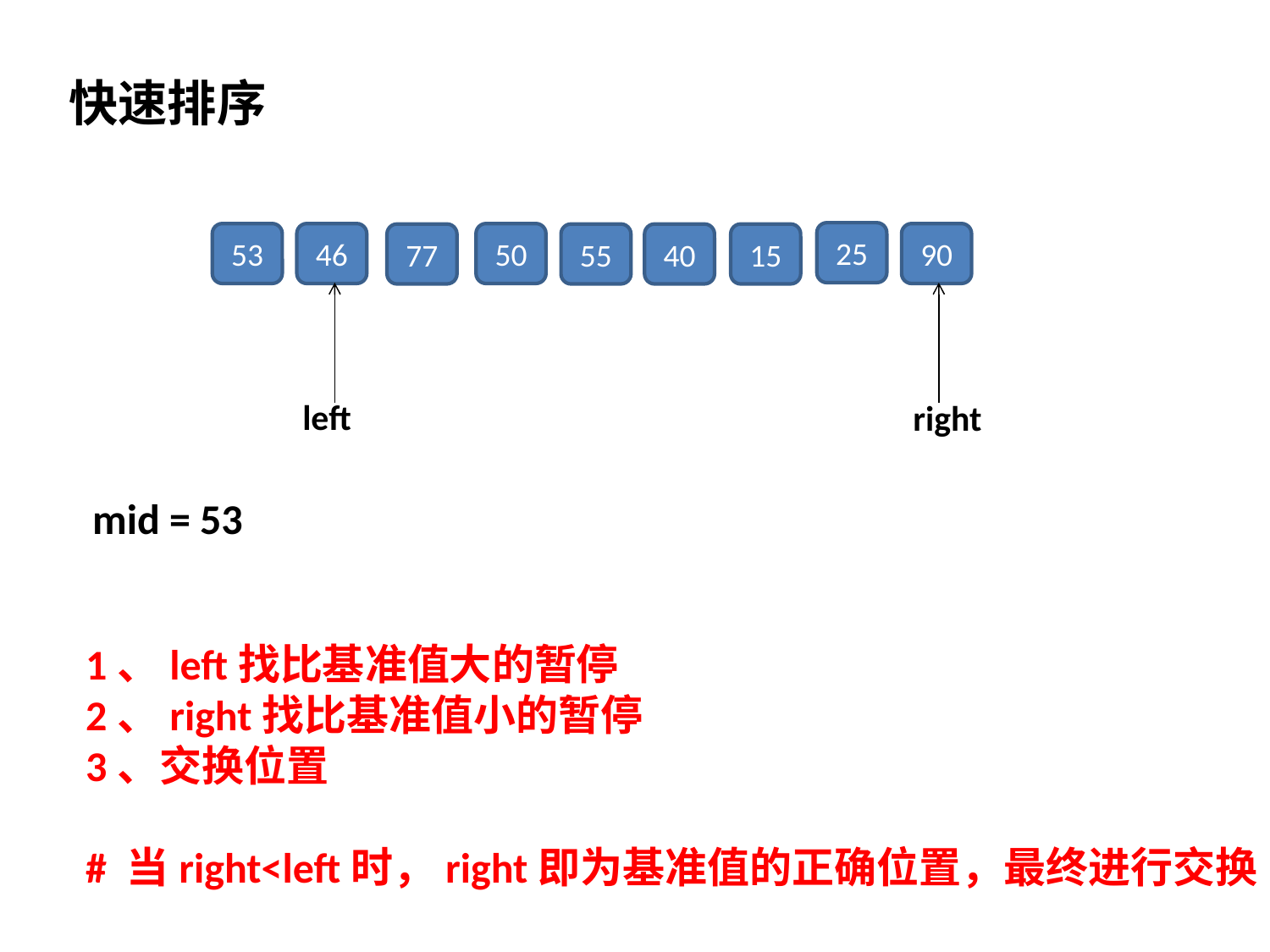

快速排序
25
53
46
50
90
77
55
15
40
left
right
mid = 53
1、left找比基准值大的暂停
2、right找比基准值小的暂停
3、交换位置

# 当right<left时，right即为基准值的正确位置，最终进行交换